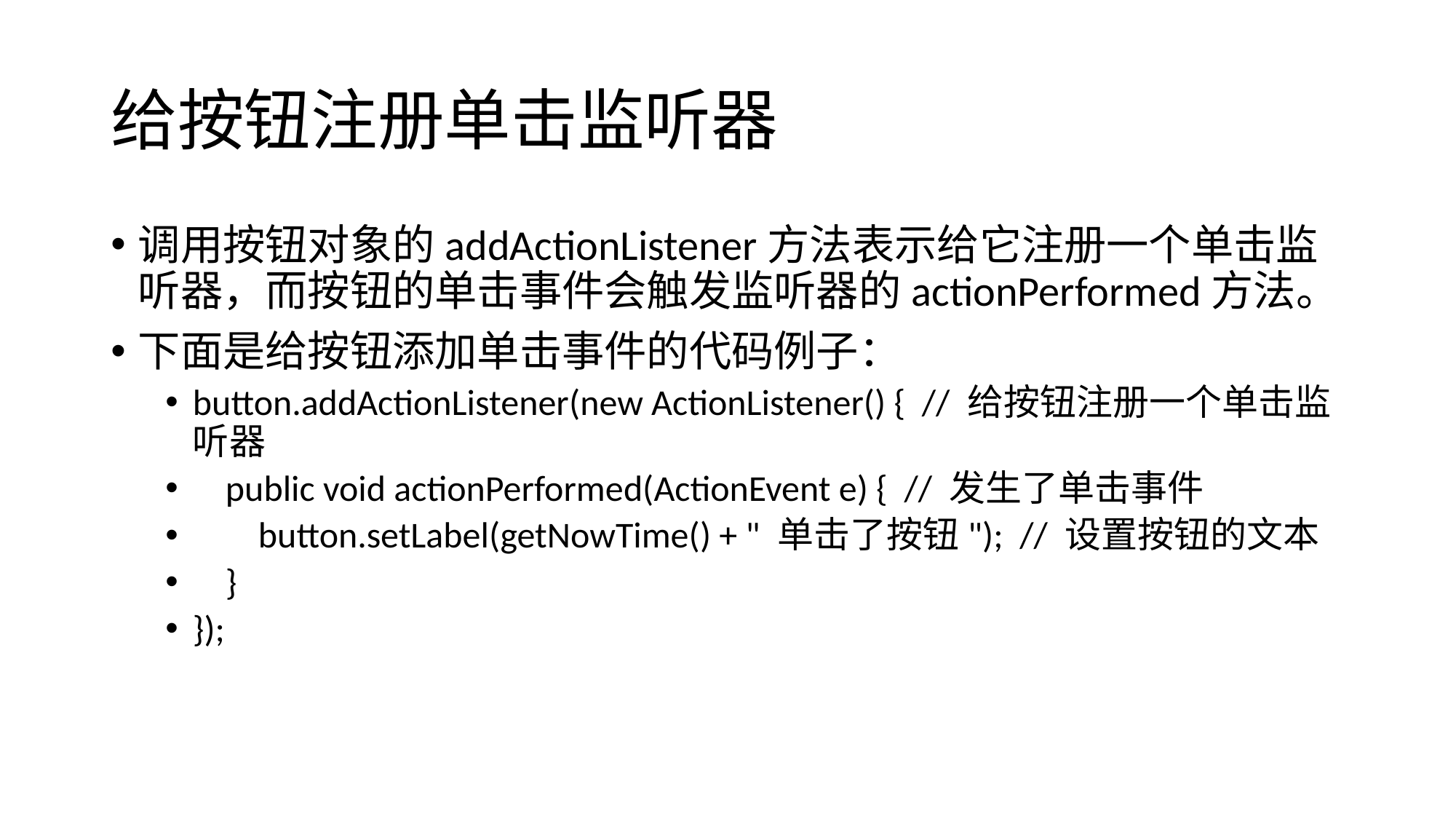

# 给按钮注册单击监听器
调用按钮对象的addActionListener方法表示给它注册一个单击监听器，而按钮的单击事件会触发监听器的actionPerformed方法。
下面是给按钮添加单击事件的代码例子：
button.addActionListener(new ActionListener() {  // 给按钮注册一个单击监听器
    public void actionPerformed(ActionEvent e) {  // 发生了单击事件
        button.setLabel(getNowTime() + " 单击了按钮");  // 设置按钮的文本
    }
});